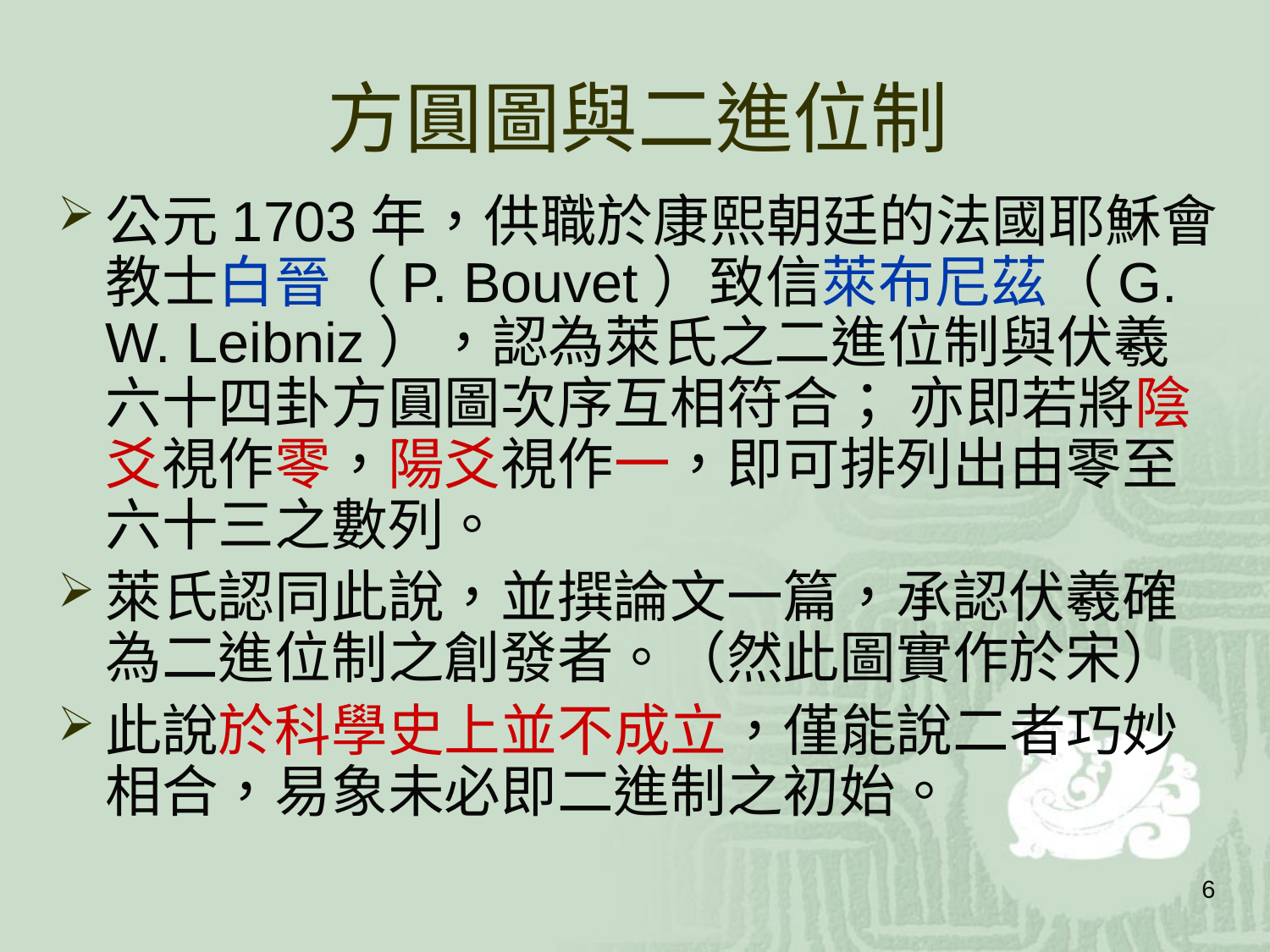

# 方圓圖與二進位制
公元1703年，供職於康熙朝廷的法國耶穌會教士白晉（P. Bouvet）致信萊布尼茲（G. W. Leibniz），認為萊氏之二進位制與伏羲六十四卦方圓圖次序互相符合； 亦即若將陰爻視作零，陽爻視作一，即可排列出由零至六十三之數列。
萊氏認同此說，並撰論文一篇，承認伏羲確為二進位制之創發者。（然此圖實作於宋）
此說於科學史上並不成立，僅能說二者巧妙相合，易象未必即二進制之初始。
6